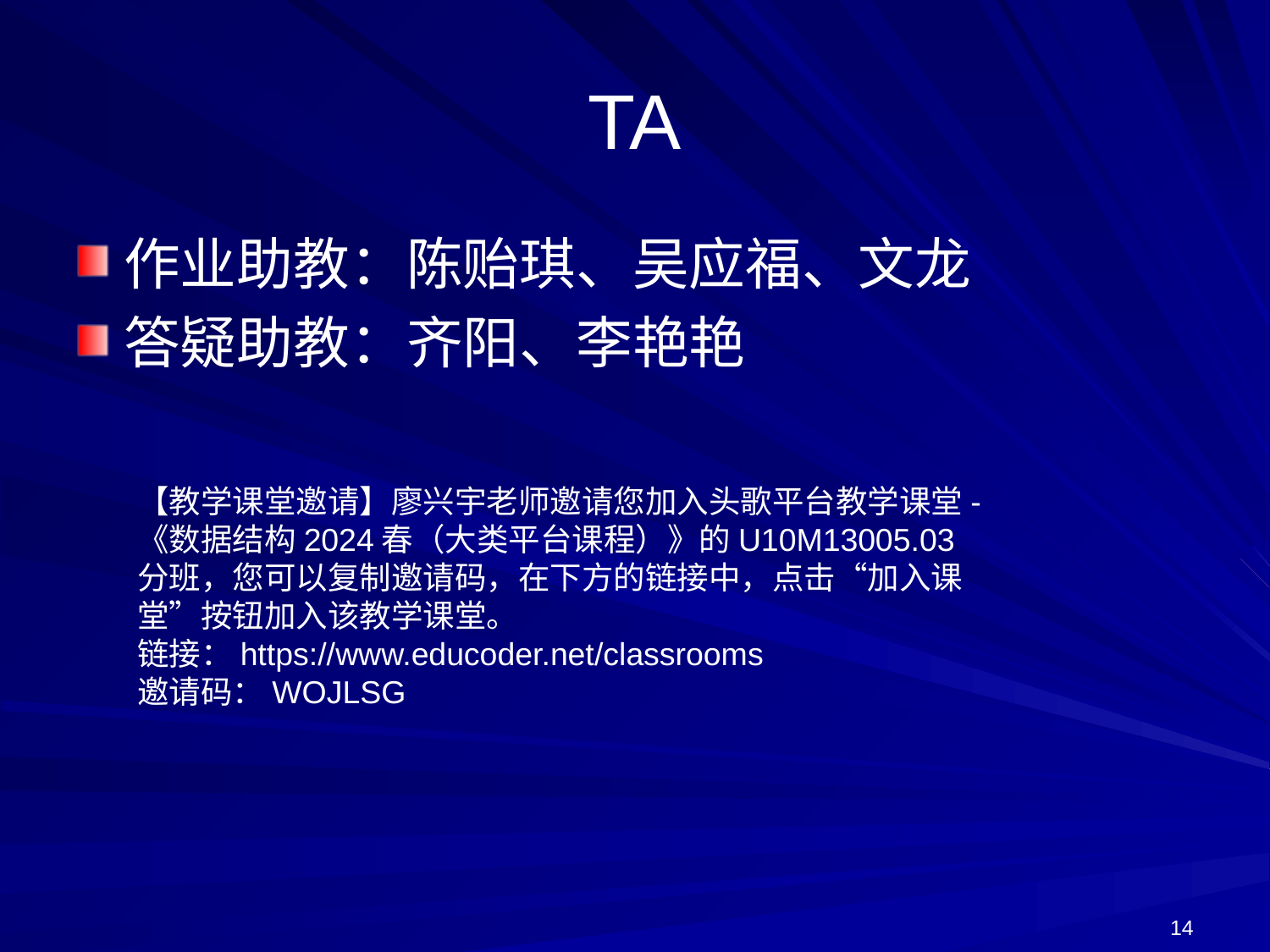

# TA
作业助教：陈贻琪、吴应福、文龙
答疑助教：齐阳、李艳艳

【教学课堂邀请】廖兴宇老师邀请您加入头歌平台教学课堂-《数据结构2024春（大类平台课程）》的U10M13005.03分班，您可以复制邀请码，在下方的链接中，点击“加入课堂”按钮加入该教学课堂。
链接：https://www.educoder.net/classrooms
邀请码：WOJLSG
14